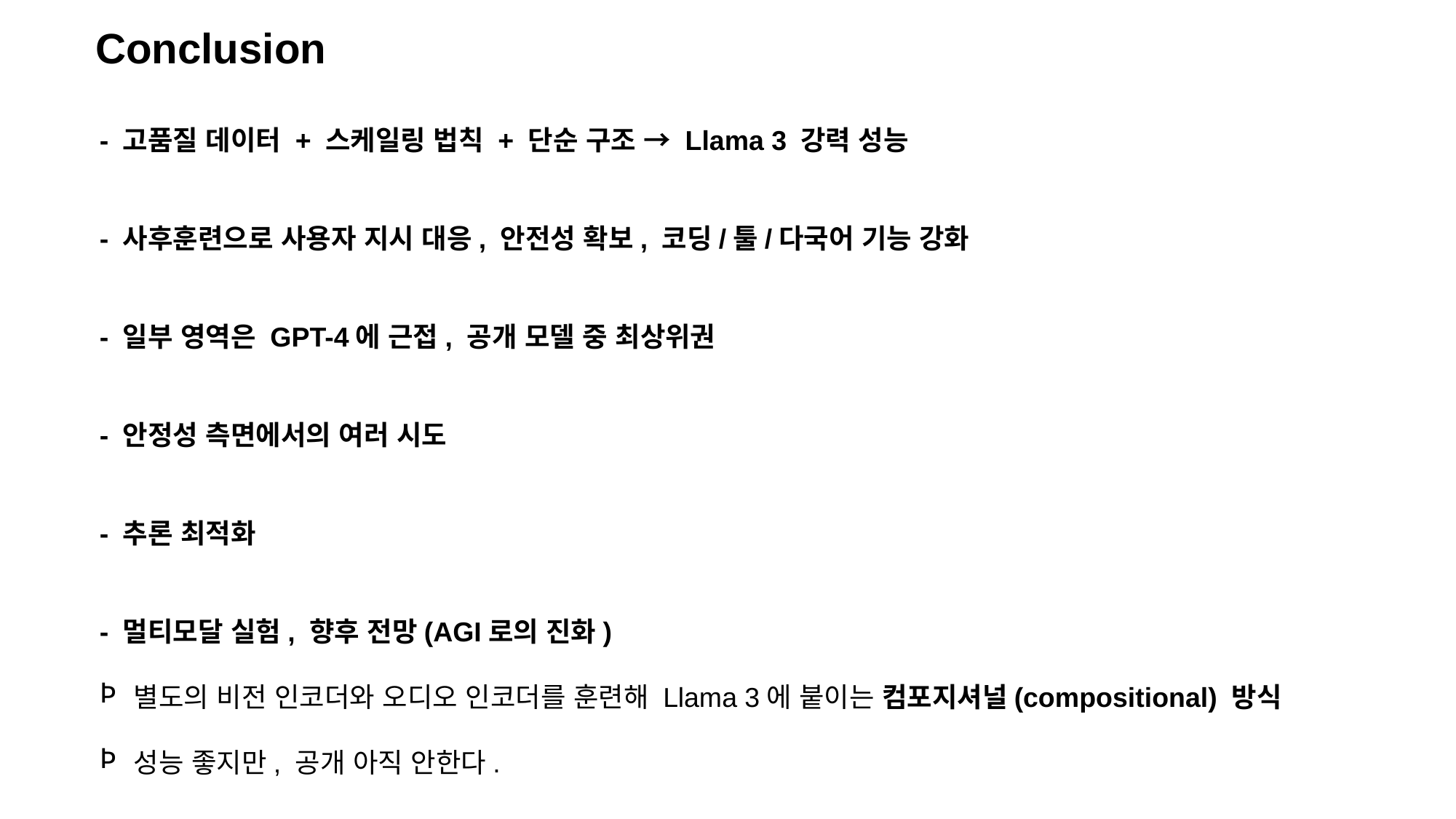

Conclusion
- 고품질 데이터 + 스케일링 법칙 + 단순 구조 → Llama 3 강력 성능

- 사후훈련으로 사용자 지시 대응, 안전성 확보, 코딩/툴/다국어 기능 강화

- 일부 영역은 GPT-4에 근접, 공개 모델 중 최상위권

- 안정성 측면에서의 여러 시도

- 추론 최적화

- 멀티모달 실험, 향후 전망(AGI로의 진화)

별도의 비전 인코더와 오디오 인코더를 훈련해 Llama 3에 붙이는 컴포지셔널(compositional) 방식

성능 좋지만, 공개 아직 안한다.